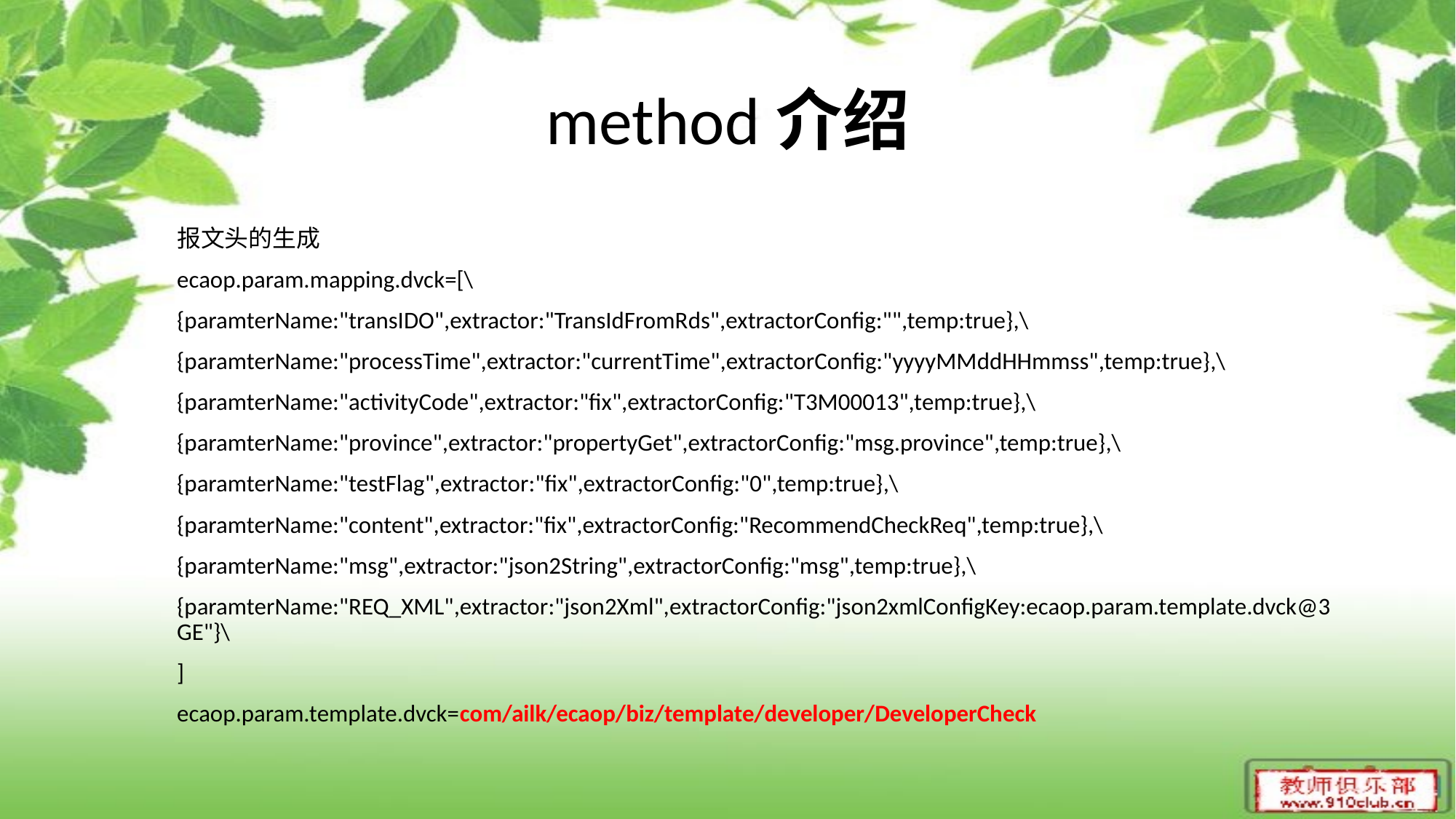

# method介绍
报文头的生成
ecaop.param.mapping.dvck=[\
{paramterName:"transIDO",extractor:"TransIdFromRds",extractorConfig:"",temp:true},\
{paramterName:"processTime",extractor:"currentTime",extractorConfig:"yyyyMMddHHmmss",temp:true},\
{paramterName:"activityCode",extractor:"fix",extractorConfig:"T3M00013",temp:true},\
{paramterName:"province",extractor:"propertyGet",extractorConfig:"msg.province",temp:true},\
{paramterName:"testFlag",extractor:"fix",extractorConfig:"0",temp:true},\
{paramterName:"content",extractor:"fix",extractorConfig:"RecommendCheckReq",temp:true},\
{paramterName:"msg",extractor:"json2String",extractorConfig:"msg",temp:true},\
{paramterName:"REQ_XML",extractor:"json2Xml",extractorConfig:"json2xmlConfigKey:ecaop.param.template.dvck@3GE"}\
]
ecaop.param.template.dvck=com/ailk/ecaop/biz/template/developer/DeveloperCheck